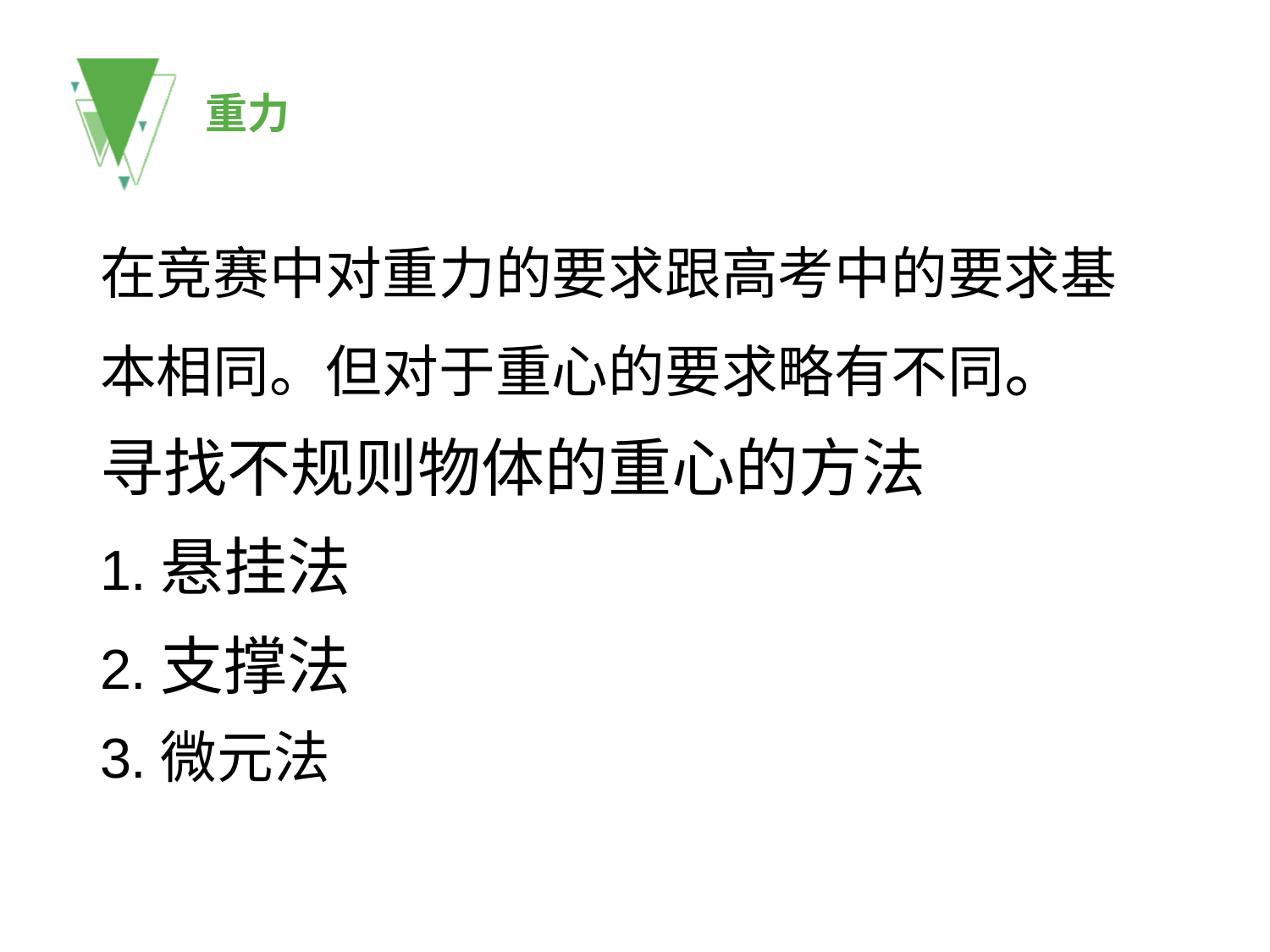

# 重力
在竞赛中对重力的要求跟高考中的要求基本相同。但对于重心的要求略有不同。
寻找不规则物体的重心的方法
1.悬挂法
2.支撑法
3.微元法